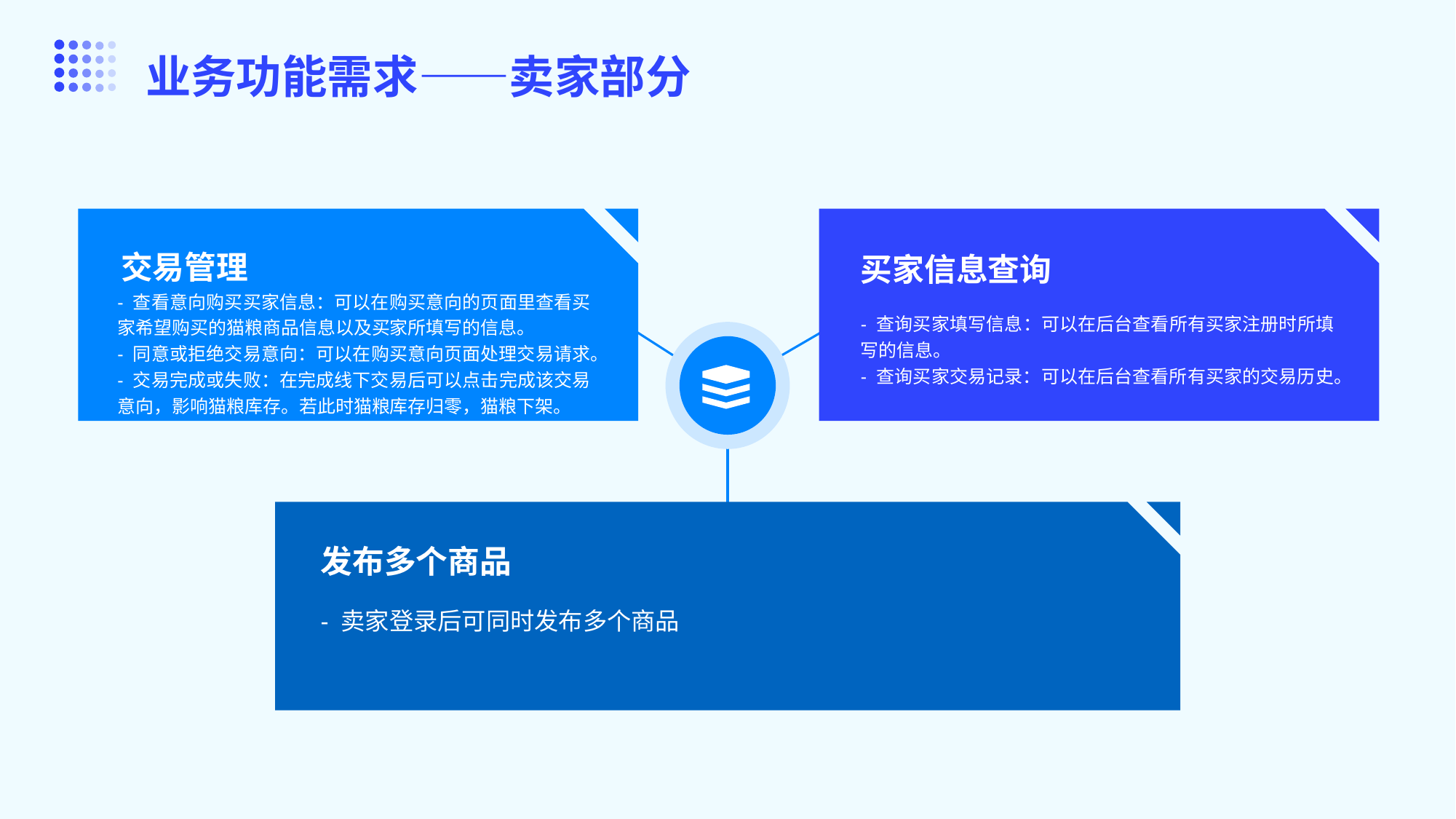

业务功能需求——卖家部分

交易管理
买家信息查询
- 查看意向购买买家信息：可以在购买意向的页面里查看买家希望购买的猫粮商品信息以及买家所填写的信息。
- 同意或拒绝交易意向：可以在购买意向页面处理交易请求。
- 交易完成或失败：在完成线下交易后可以点击完成该交易意向，影响猫粮库存。若此时猫粮库存归零，猫粮下架。
- 查询买家填写信息：可以在后台查看所有买家注册时所填写的信息。
- 查询买家交易记录：可以在后台查看所有买家的交易历史。

发布多个商品
- 卖家登录后可同时发布多个商品